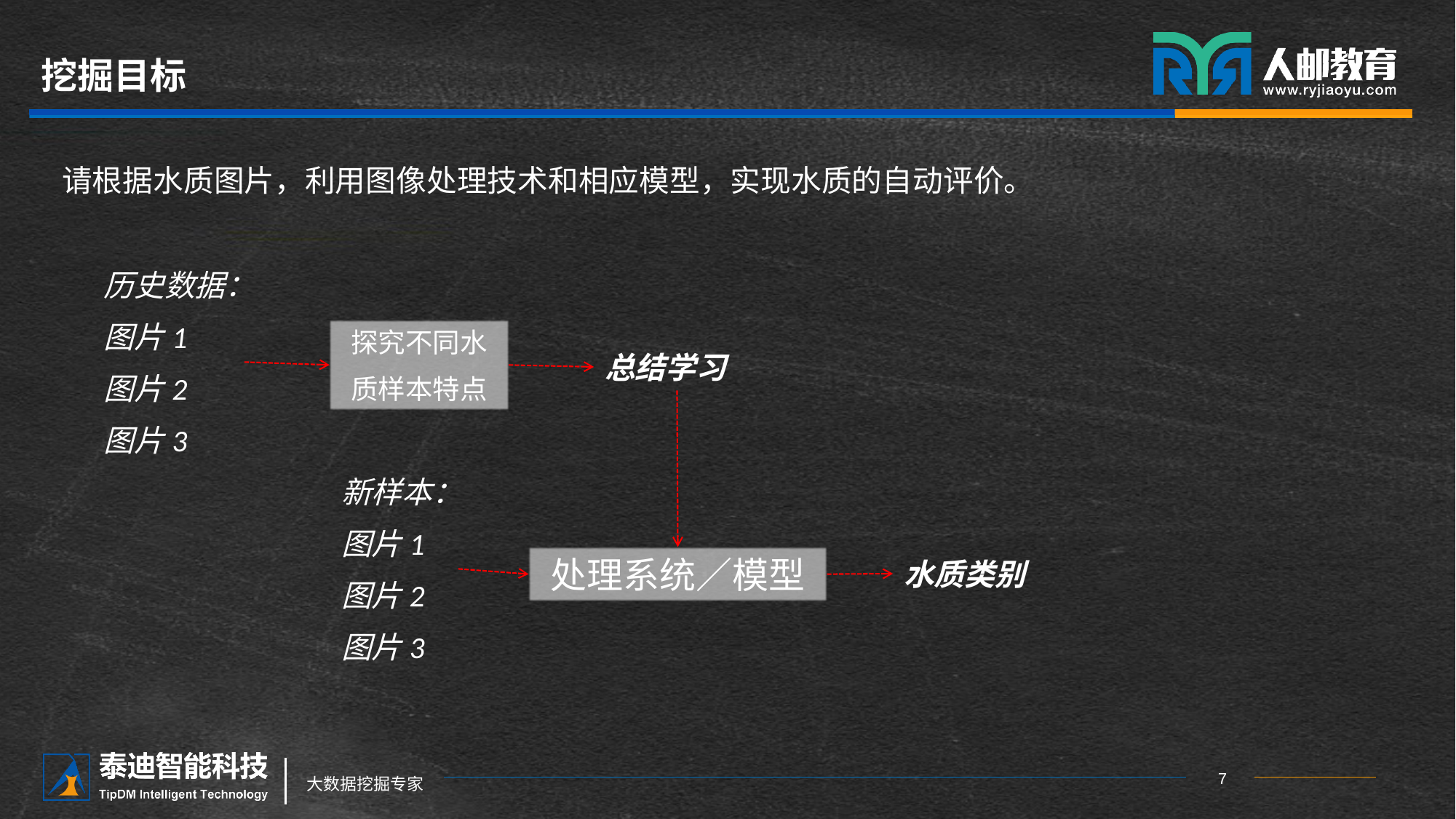

# 挖掘目标
请根据水质图片，利用图像处理技术和相应模型，实现水质的自动评价。
历史数据：
图片1
图片2
图片3
探究不同水
质样本特点
总结学习
新样本：
图片1
图片2
图片3
处理系统／模型
水质类别